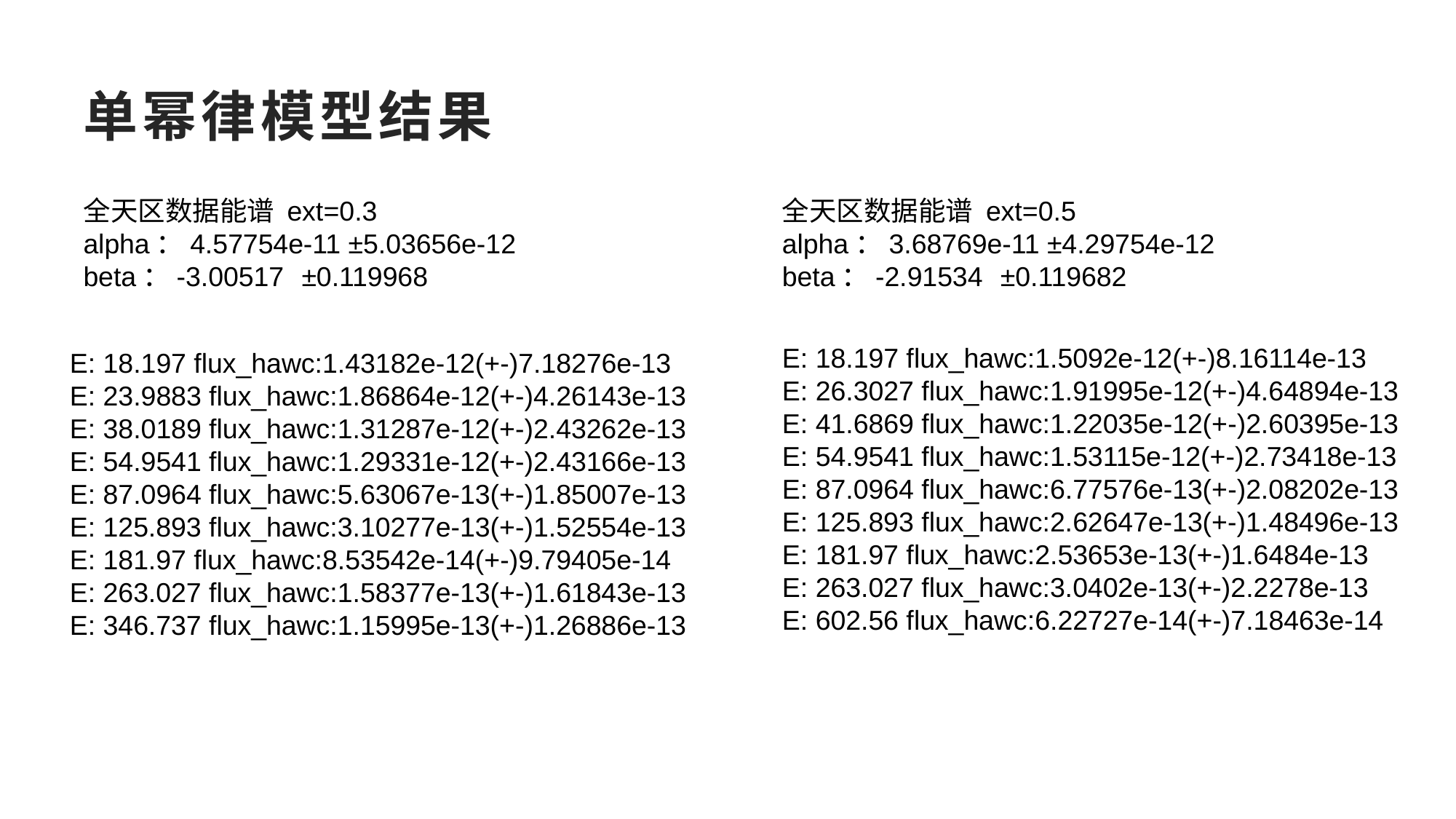

# 单幂律模型结果
全天区数据能谱 ext=0.3
alpha：4.57754e-11 ±5.03656e-12
beta：-3.00517	±0.119968
全天区数据能谱 ext=0.5
alpha：3.68769e-11 ±4.29754e-12
beta：-2.91534	±0.119682
E: 18.197 flux_hawc:1.5092e-12(+-)8.16114e-13
E: 26.3027 flux_hawc:1.91995e-12(+-)4.64894e-13
E: 41.6869 flux_hawc:1.22035e-12(+-)2.60395e-13
E: 54.9541 flux_hawc:1.53115e-12(+-)2.73418e-13
E: 87.0964 flux_hawc:6.77576e-13(+-)2.08202e-13
E: 125.893 flux_hawc:2.62647e-13(+-)1.48496e-13
E: 181.97 flux_hawc:2.53653e-13(+-)1.6484e-13
E: 263.027 flux_hawc:3.0402e-13(+-)2.2278e-13
E: 602.56 flux_hawc:6.22727e-14(+-)7.18463e-14
E: 18.197 flux_hawc:1.43182e-12(+-)7.18276e-13
E: 23.9883 flux_hawc:1.86864e-12(+-)4.26143e-13
E: 38.0189 flux_hawc:1.31287e-12(+-)2.43262e-13
E: 54.9541 flux_hawc:1.29331e-12(+-)2.43166e-13
E: 87.0964 flux_hawc:5.63067e-13(+-)1.85007e-13
E: 125.893 flux_hawc:3.10277e-13(+-)1.52554e-13
E: 181.97 flux_hawc:8.53542e-14(+-)9.79405e-14
E: 263.027 flux_hawc:1.58377e-13(+-)1.61843e-13
E: 346.737 flux_hawc:1.15995e-13(+-)1.26886e-13